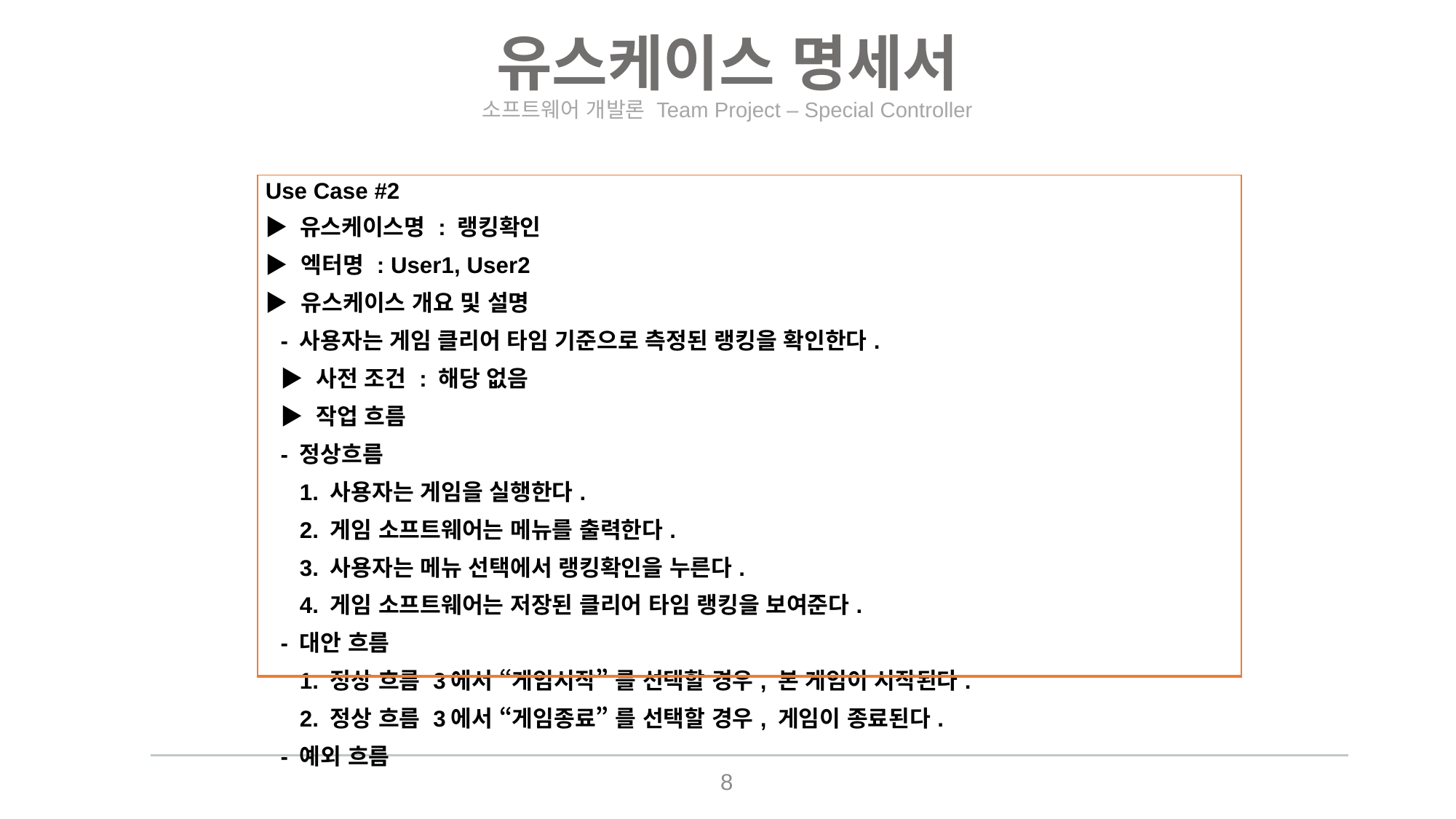

유스케이스 명세서
소프트웨어 개발론 Team Project – Special Controller
| Use Case #2 ▶ 유스케이스명 : 랭킹확인 ▶ 엑터명 : User1, User2 ▶ 유스케이스 개요 및 설명 - 사용자는 게임 클리어 타임 기준으로 측정된 랭킹을 확인한다. ▶ 사전 조건 : 해당 없음 ▶ 작업 흐름 - 정상흐름 1. 사용자는 게임을 실행한다. 2. 게임 소프트웨어는 메뉴를 출력한다. 3. 사용자는 메뉴 선택에서 랭킹확인을 누른다. 4. 게임 소프트웨어는 저장된 클리어 타임 랭킹을 보여준다. - 대안 흐름 1. 정상 흐름 3에서 “게임시작” 를 선택할 경우, 본 게임이 시작된다. 2. 정상 흐름 3에서 “게임종료” 를 선택할 경우, 게임이 종료된다. - 예외 흐름 |
| --- |
8